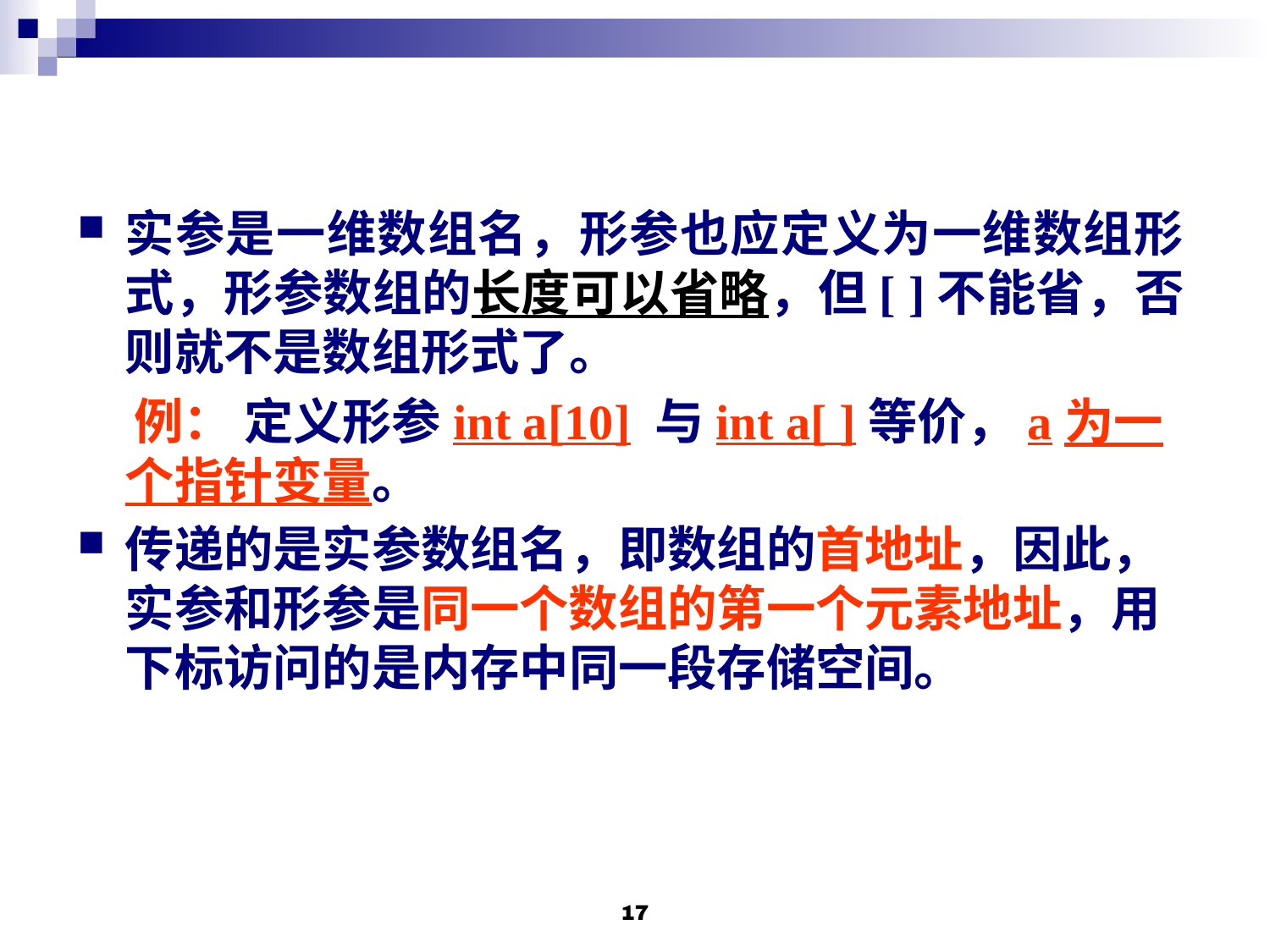

实参是一维数组名，形参也应定义为一维数组形式，形参数组的长度可以省略，但[ ]不能省，否则就不是数组形式了。
    例： 定义形参int a[10] 与int a[ ]等价，a为一个指针变量。
传递的是实参数组名，即数组的首地址，因此，实参和形参是同一个数组的第一个元素地址，用下标访问的是内存中同一段存储空间。

17